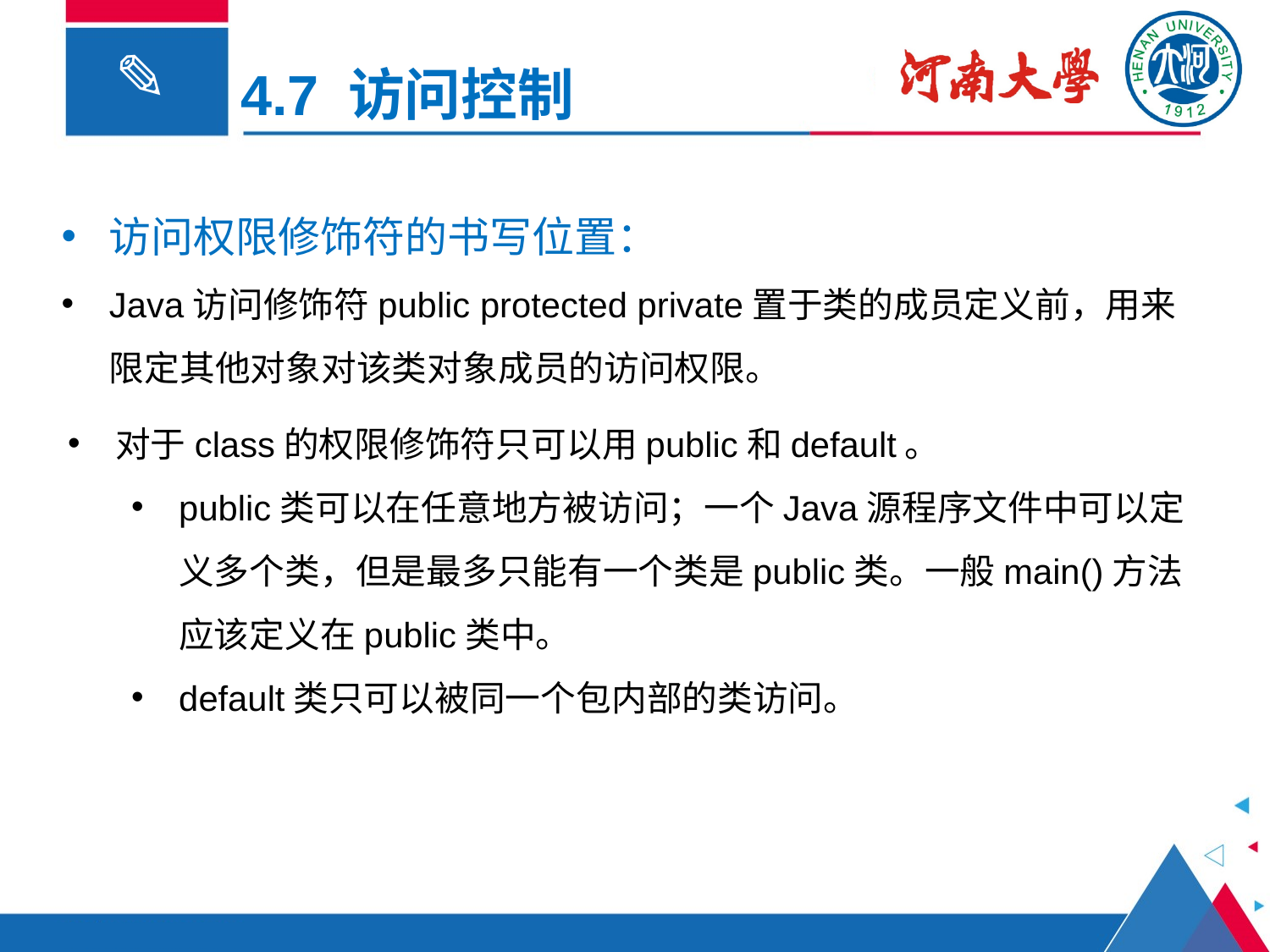

4.7 访问控制
访问权限修饰符的书写位置：
Java访问修饰符public protected private置于类的成员定义前，用来限定其他对象对该类对象成员的访问权限。
对于class的权限修饰符只可以用public和default。
public类可以在任意地方被访问；一个Java源程序文件中可以定义多个类，但是最多只能有一个类是public类。一般main()方法应该定义在public类中。
default类只可以被同一个包内部的类访问。